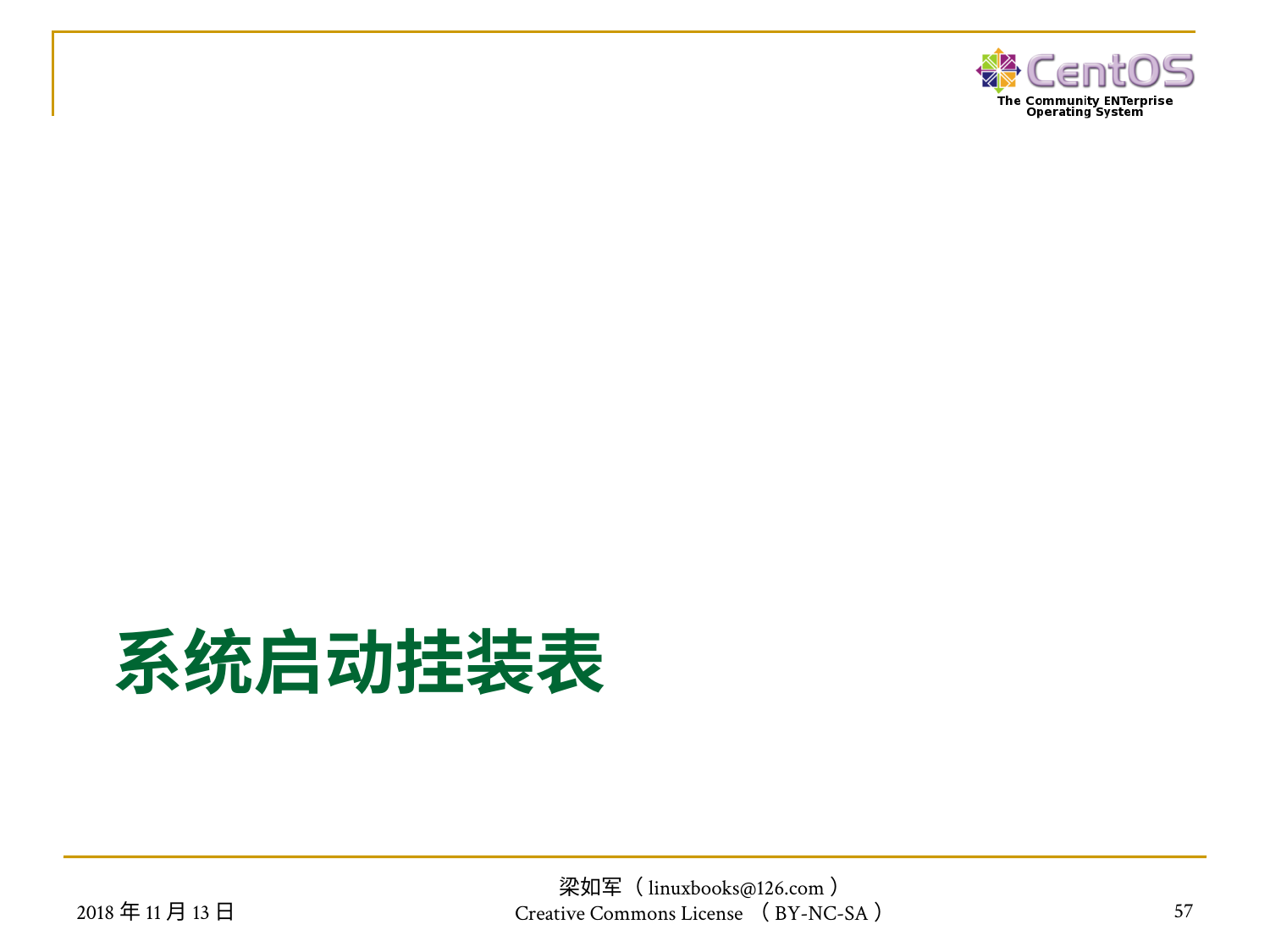

# 系统启动挂装表
2018年11月13日
57
梁如军（linuxbooks@126.com）
Creative Commons License（BY-NC-SA）